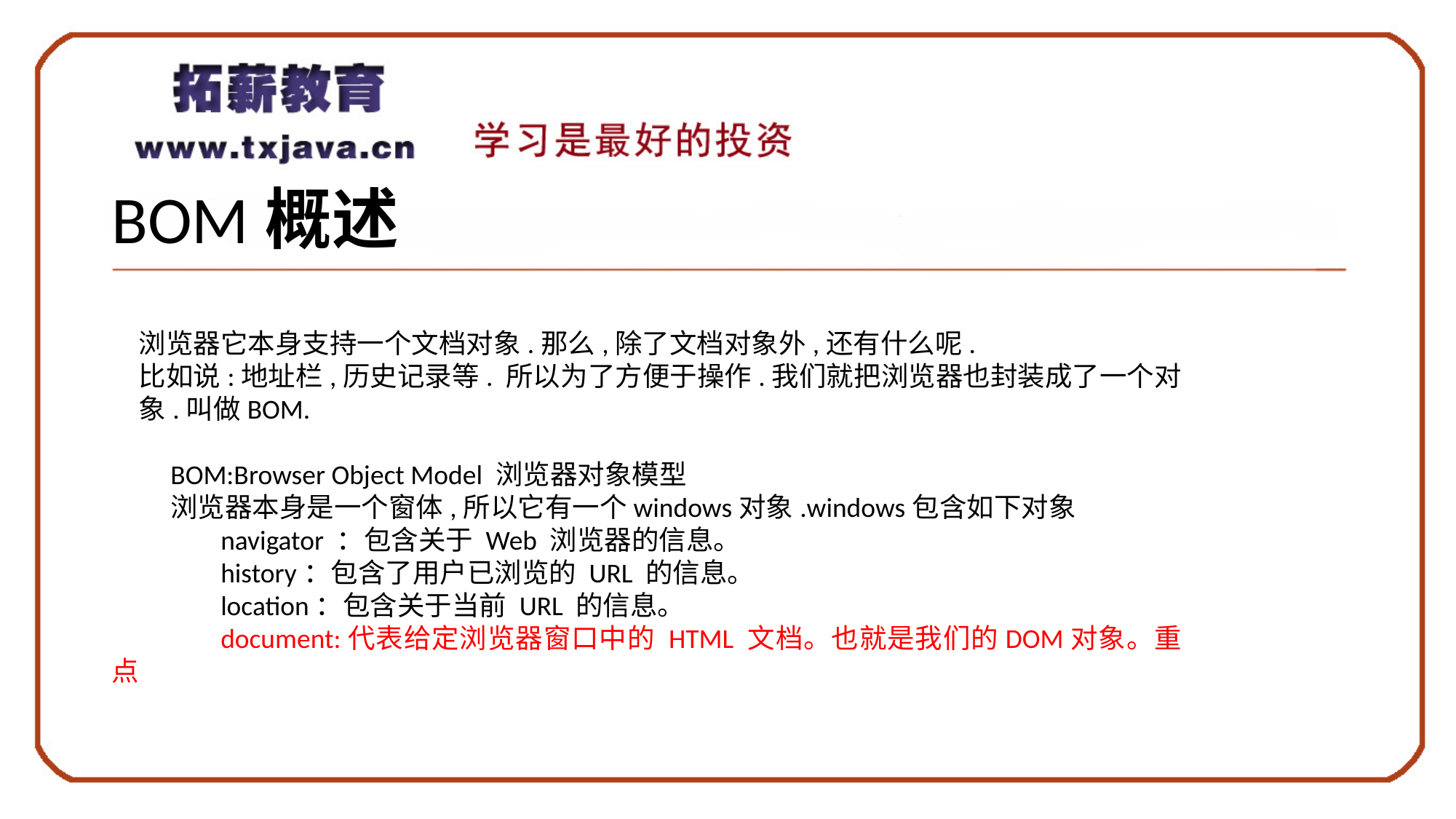

# BOM概述
浏览器它本身支持一个文档对象.那么,除了文档对象外,还有什么呢.
比如说:地址栏,历史记录等. 所以为了方便于操作.我们就把浏览器也封装成了一个对象.叫做BOM.

BOM:Browser Object Model 浏览器对象模型
浏览器本身是一个窗体,所以它有一个windows对象.windows包含如下对象
	navigator ：包含关于 Web 浏览器的信息。
	history：包含了用户已浏览的 URL 的信息。
	location：包含关于当前 URL 的信息。
	document:代表给定浏览器窗口中的 HTML 文档。也就是我们的DOM对象。重点